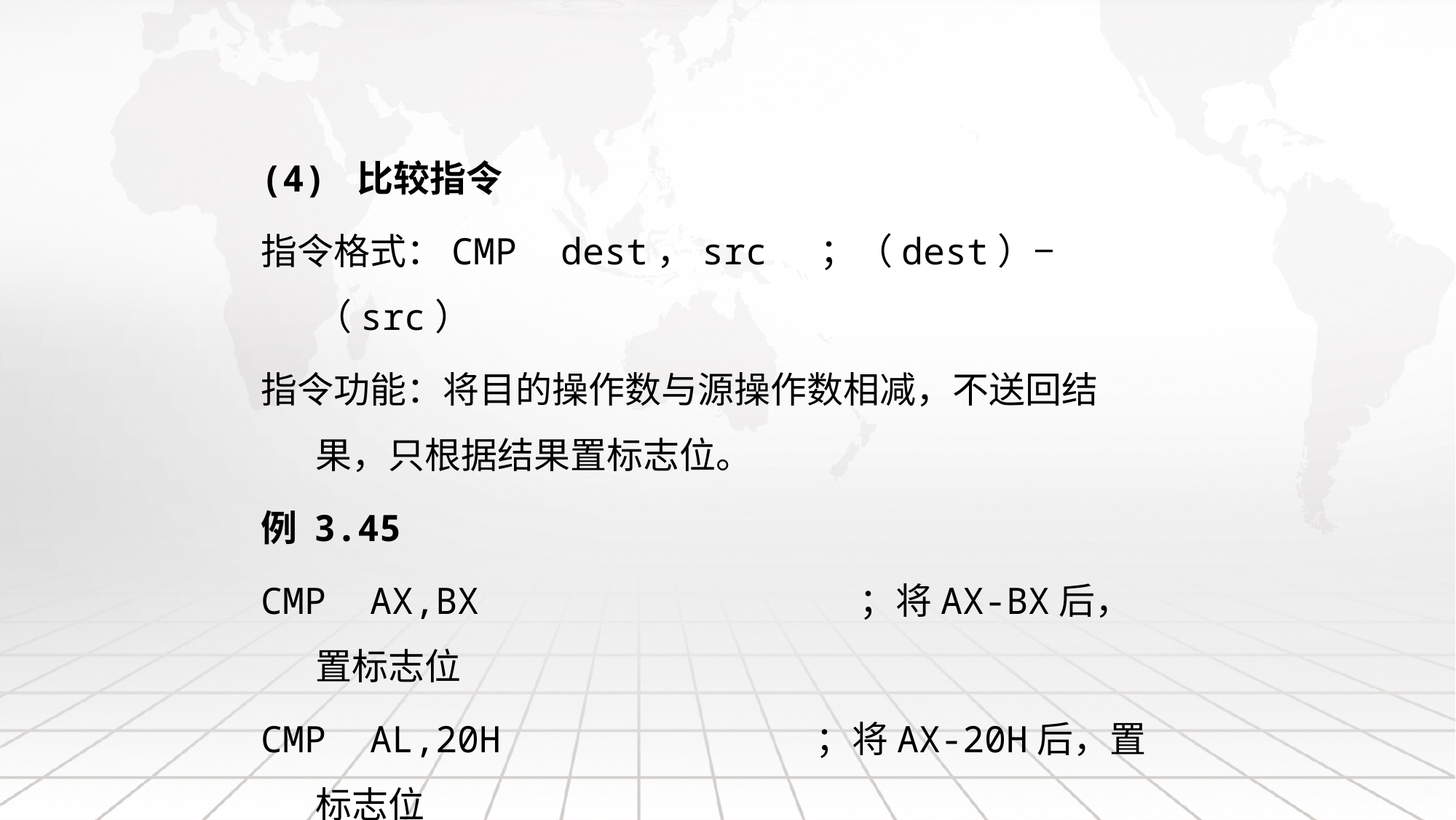

(4) 比较指令
指令格式：CMP  dest，src  ；（dest）−（src）
指令功能：将目的操作数与源操作数相减，不送回结果，只根据结果置标志位。
例 3.45
CMP  AX,BX                 ；将AX-BX后，置标志位
CMP  AL,20H              ；将AX-20H后，置标志位